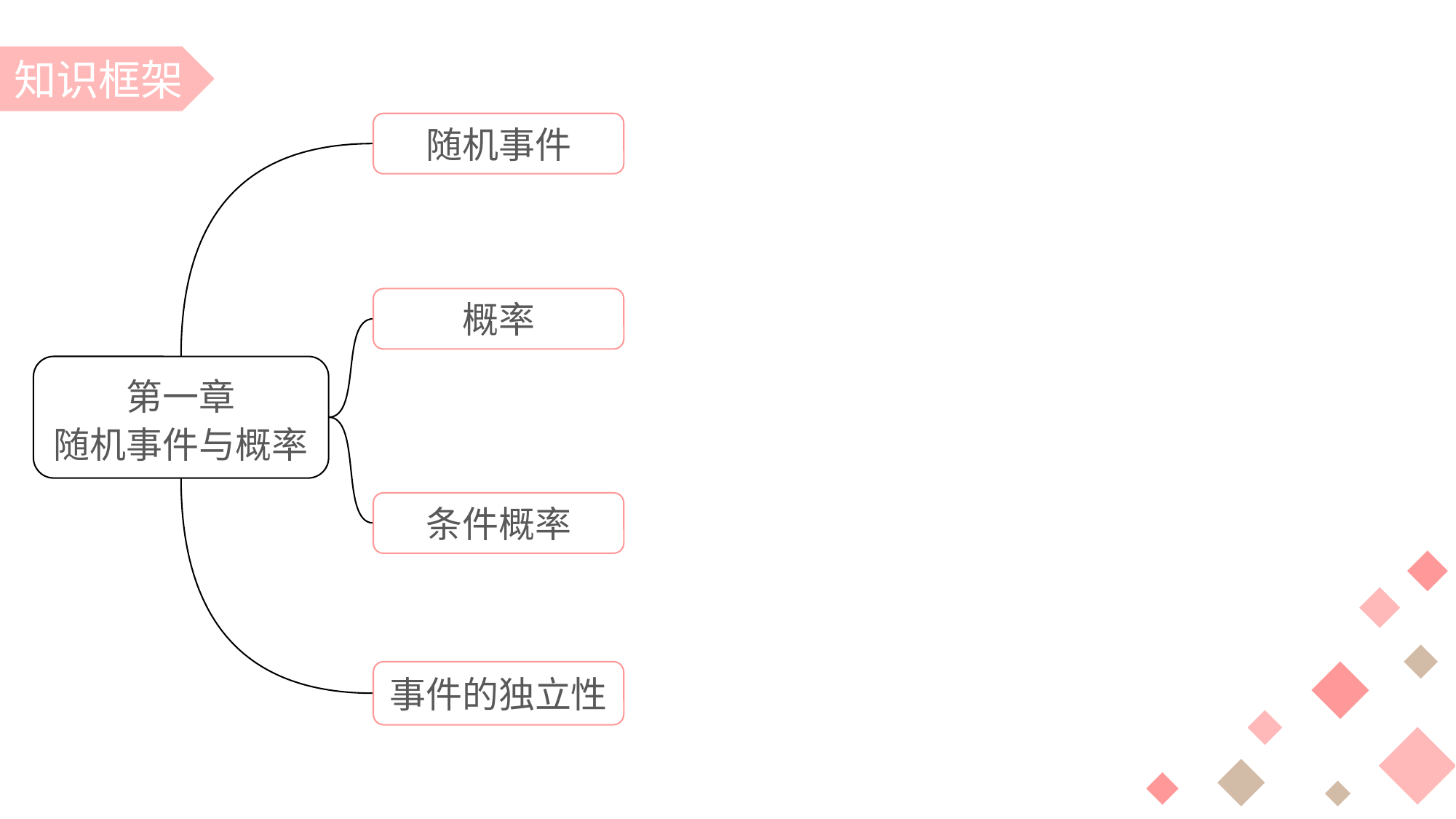

知识框架
随机事件
概率
第一章
随机事件与概率
条件概率

事件的独立性